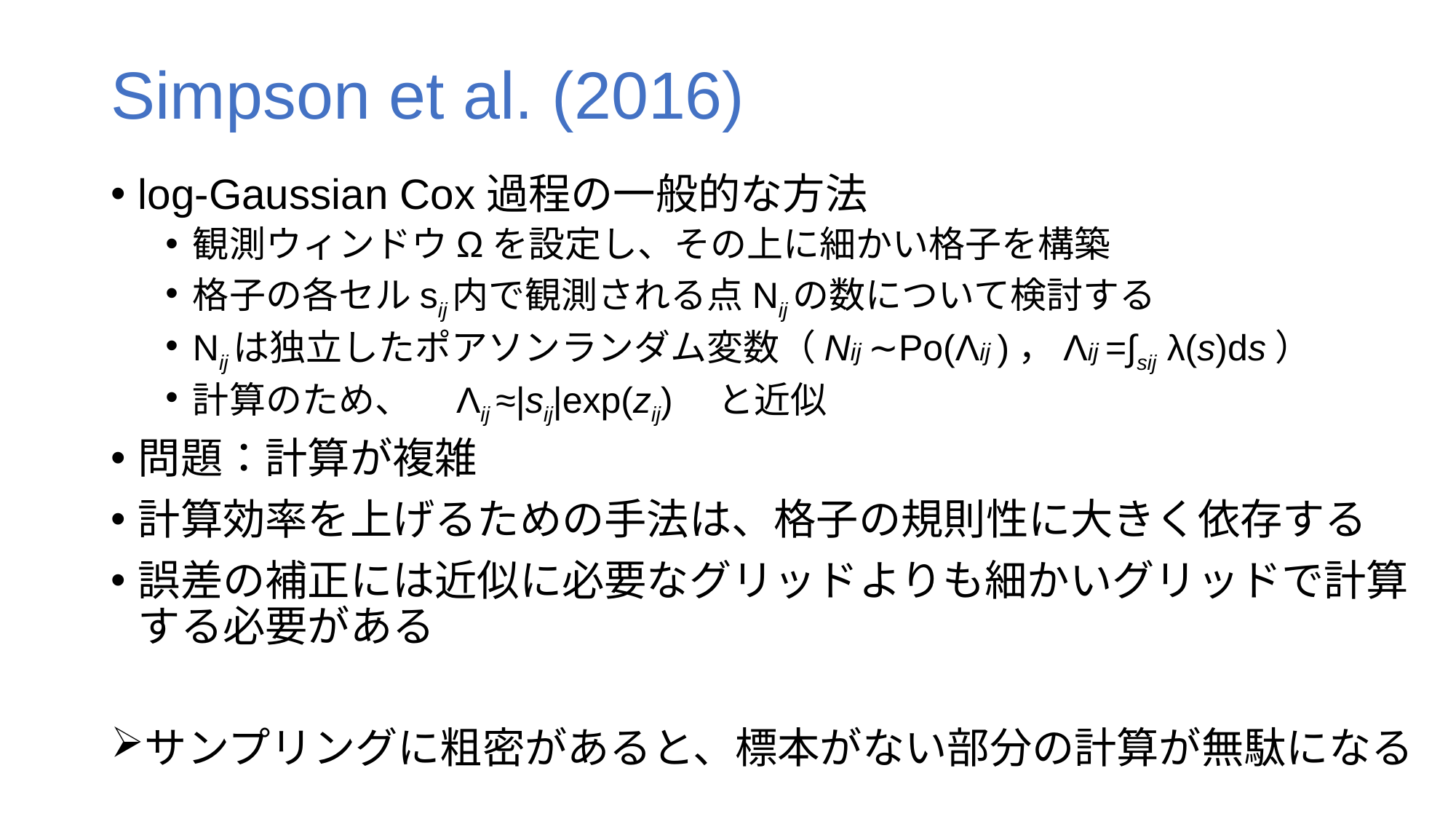

# Simpson et al. (2016)
log-Gaussian Cox過程の一般的な方法
観測ウィンドウΩを設定し、その上に細かい格子を構築
格子の各セルsij内で観測される点Nijの数について検討する
Nijは独立したポアソンランダム変数（Nij ∼Po(Λij )，Λij =∫sij λ(s)ds）
計算のため、　Λij ≈|sij|exp(zij)　と近似
問題：計算が複雑
計算効率を上げるための手法は、格子の規則性に大きく依存する
誤差の補正には近似に必要なグリッドよりも細かいグリッドで計算する必要がある

サンプリングに粗密があると、標本がない部分の計算が無駄になる